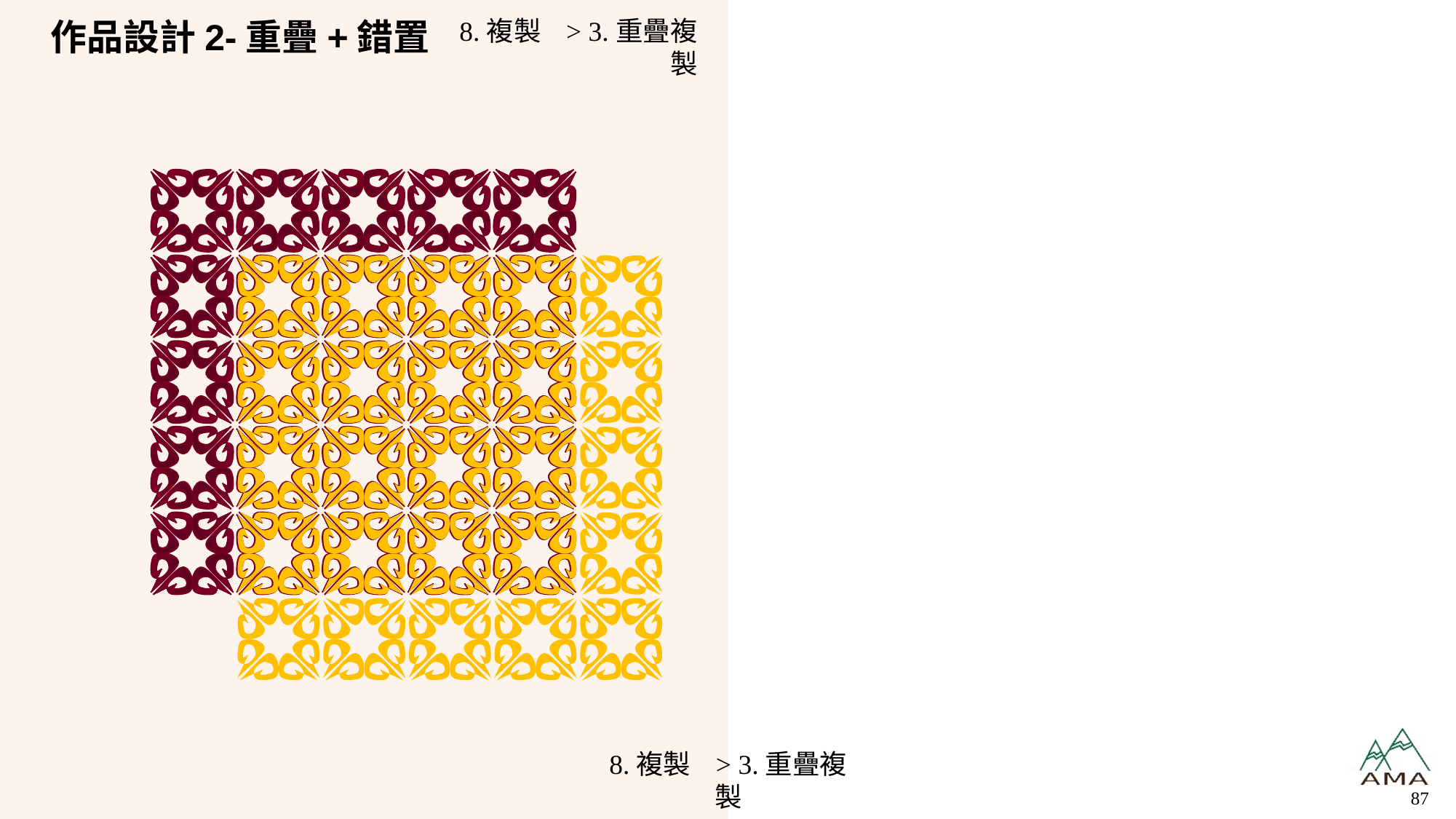

# 作品設計2-重疊+錯置
8.複製   > 3.重疊複製

8.複製   > 3.重疊複製
87